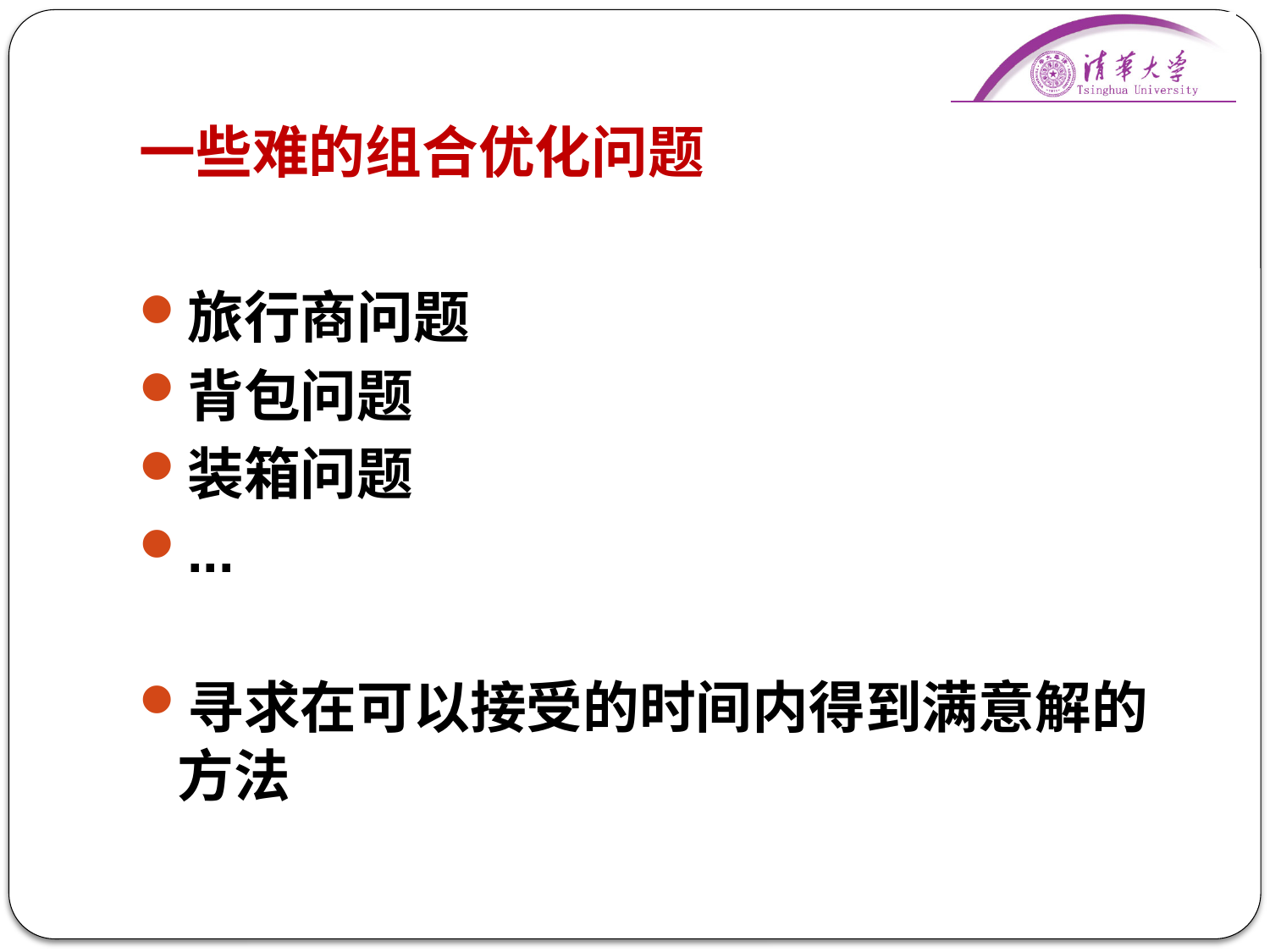

# 一些难的组合优化问题
旅行商问题
背包问题
装箱问题
...

寻求在可以接受的时间内得到满意解的方法